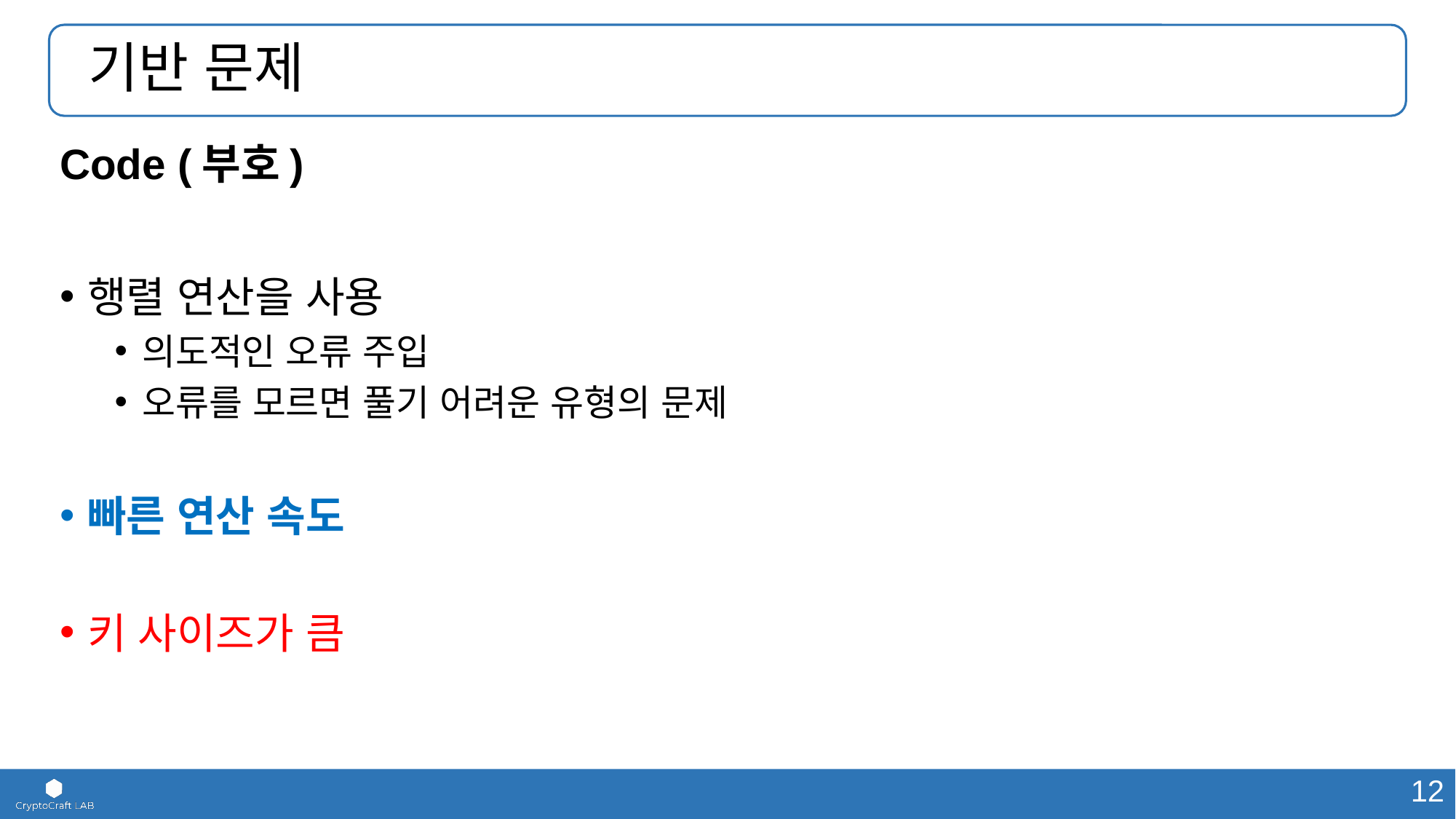

# 기반 문제
Code (부호)

행렬 연산을 사용
의도적인 오류 주입
오류를 모르면 풀기 어려운 유형의 문제
빠른 연산 속도
키 사이즈가 큼